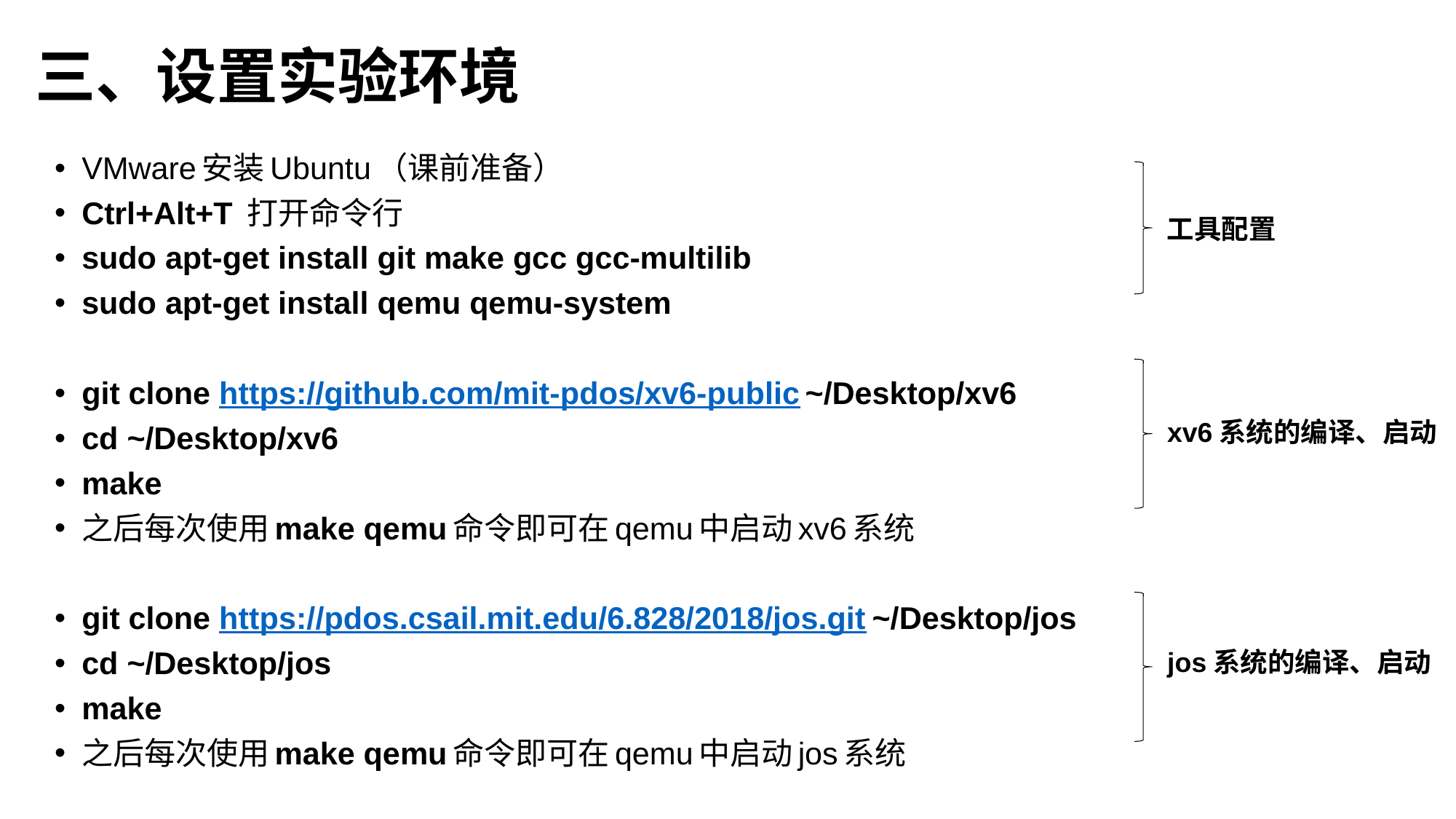

# 三、设置实验环境
VMware安装Ubuntu（课前准备）
Ctrl+Alt+T 打开命令行
sudo apt-get install git make gcc gcc-multilib
sudo apt-get install qemu qemu-system

git clone https://github.com/mit-pdos/xv6-public ~/Desktop/xv6
cd ~/Desktop/xv6
make
之后每次使用make qemu命令即可在qemu中启动xv6系统

git clone https://pdos.csail.mit.edu/6.828/2018/jos.git ~/Desktop/jos
cd ~/Desktop/jos
make
之后每次使用make qemu命令即可在qemu中启动jos系统

工具配置

xv6系统的编译、启动

jos系统的编译、启动